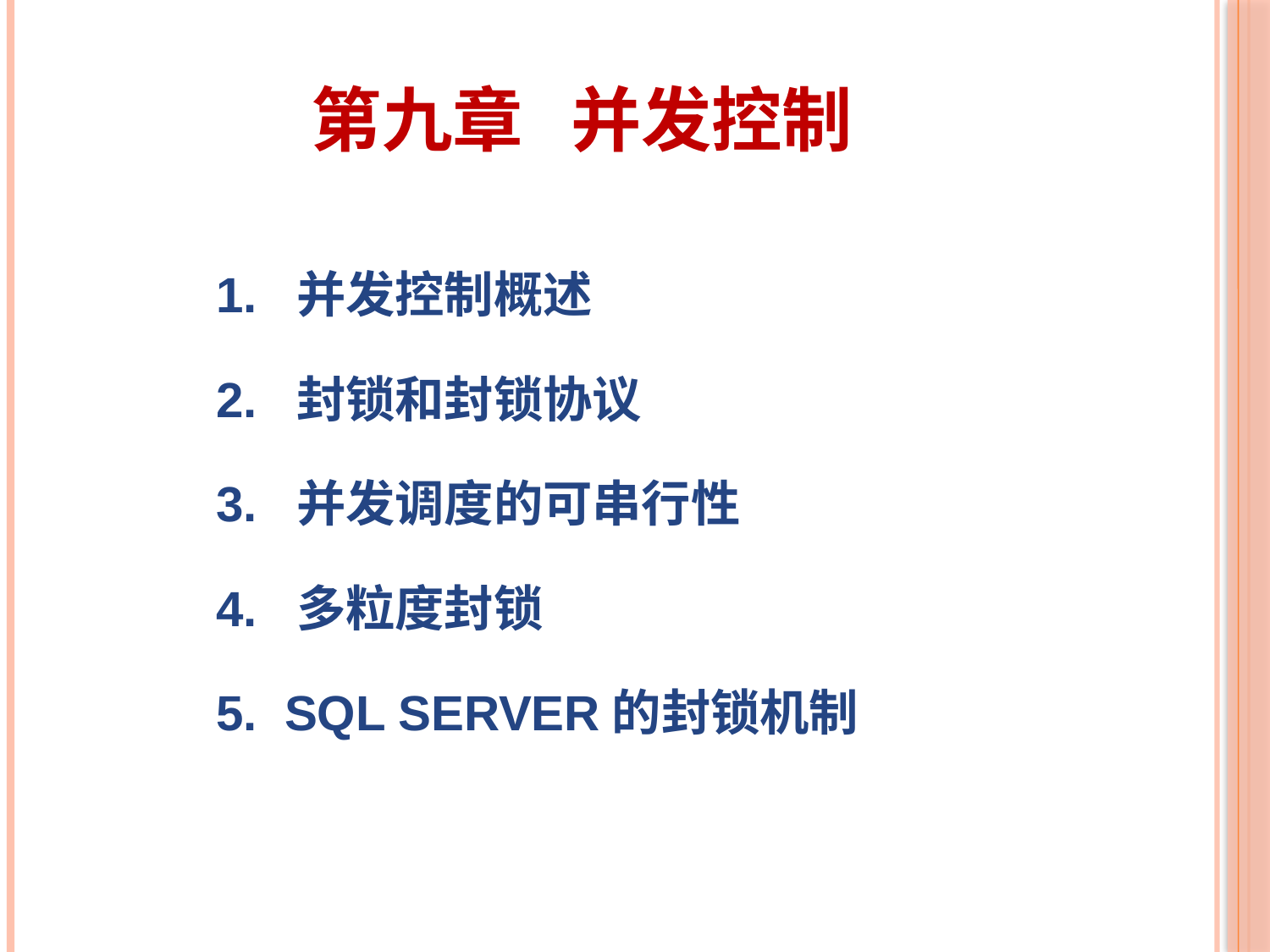

# 第九章   并发控制
1.  并发控制概述
2.  封锁和封锁协议
3.  并发调度的可串行性
4.  多粒度封锁
5.  SQL SERVER的封锁机制